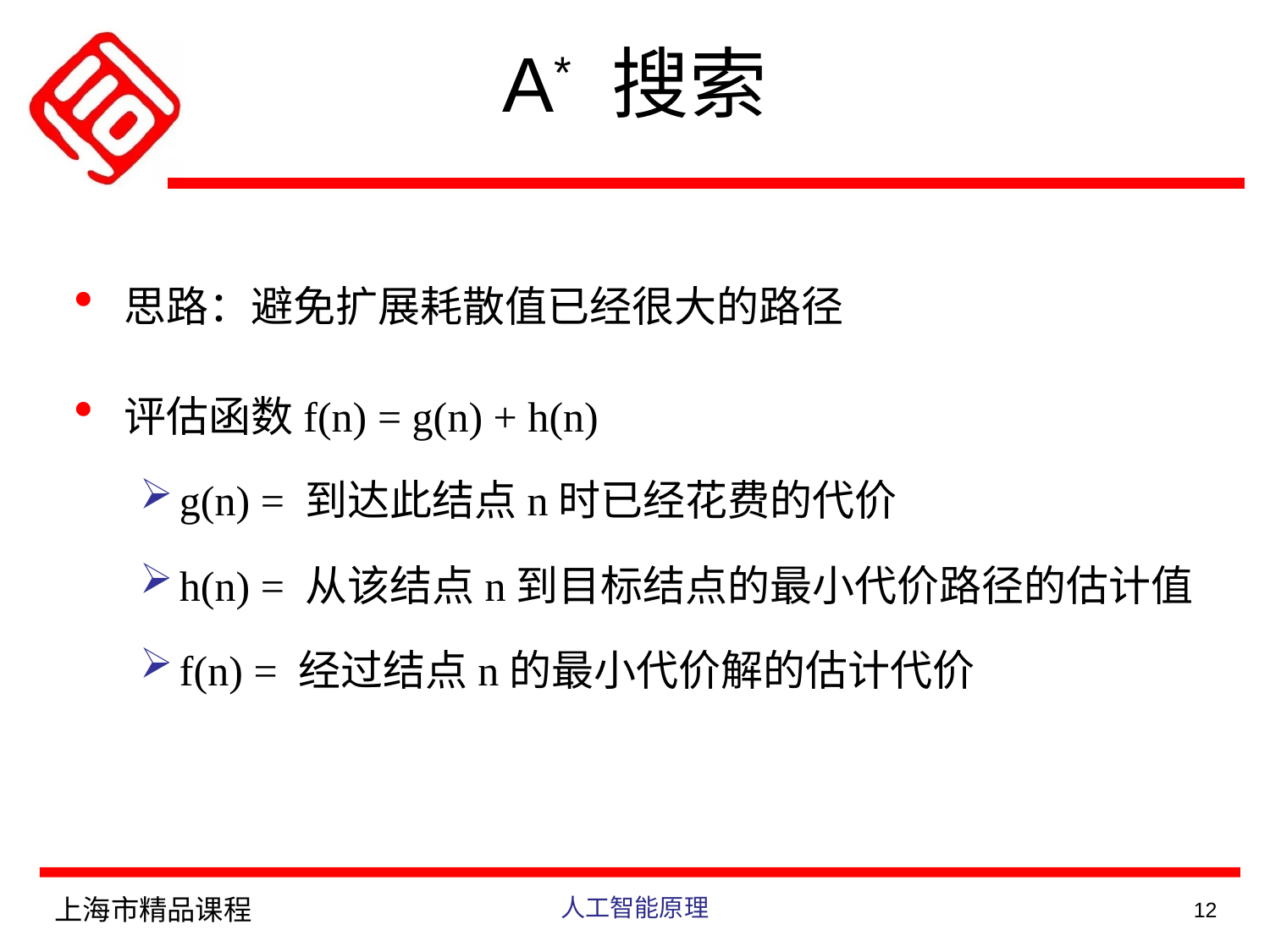

A* 搜索
思路：避免扩展耗散值已经很大的路径
评估函数f(n) = g(n) + h(n)
g(n) = 到达此结点n时已经花费的代价
h(n) = 从该结点n到目标结点的最小代价路径的估计值
f(n) = 经过结点n的最小代价解的估计代价
上海市精品课程
人工智能原理
12